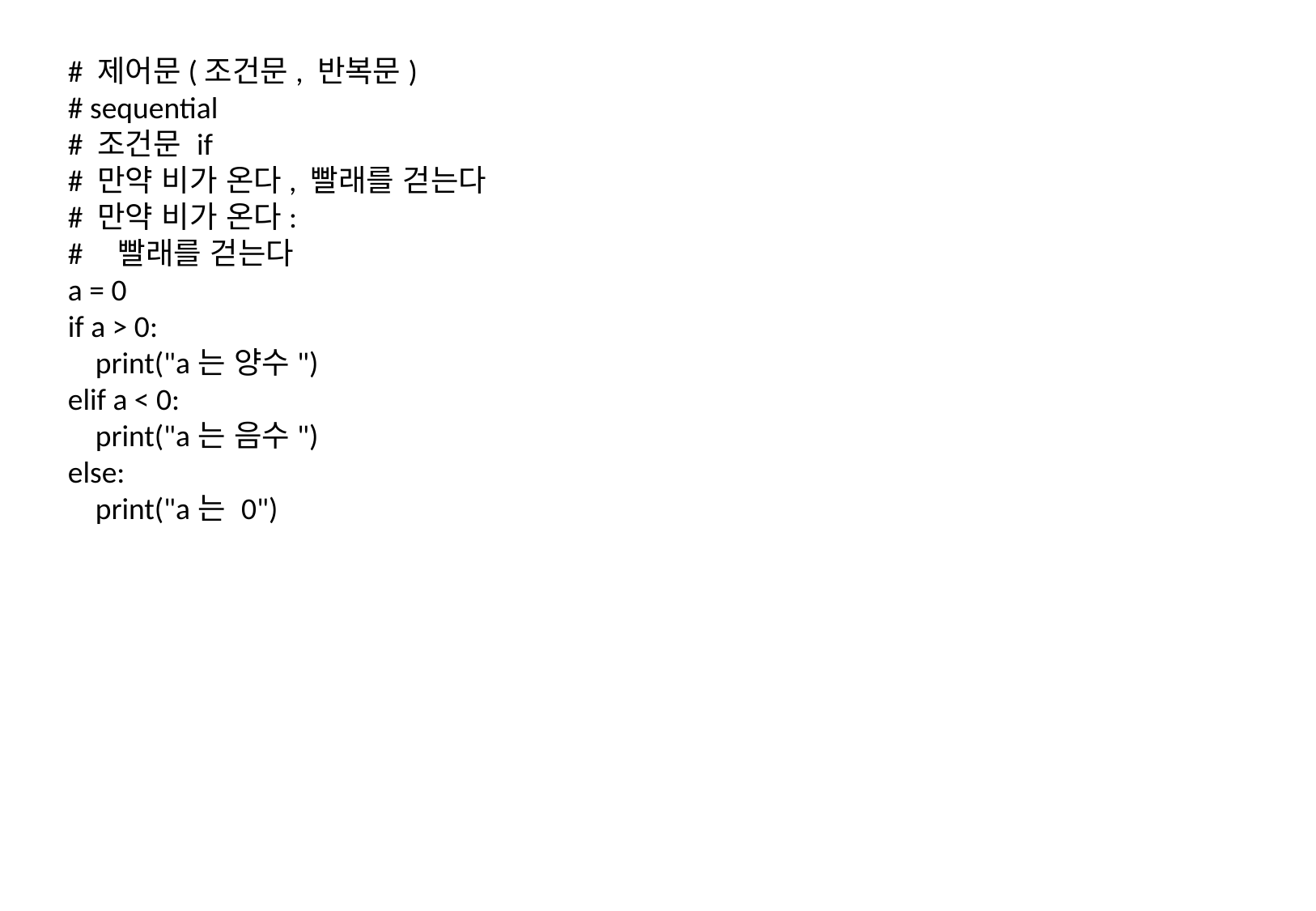

# 제어문(조건문, 반복문)
# sequential
# 조건문 if
# 만약 비가 온다, 빨래를 걷는다
# 만약 비가 온다:
#    빨래를 걷는다
a = 0
if a > 0:
    print("a는 양수")
elif a < 0:
    print("a는 음수")
else:
    print("a는 0")